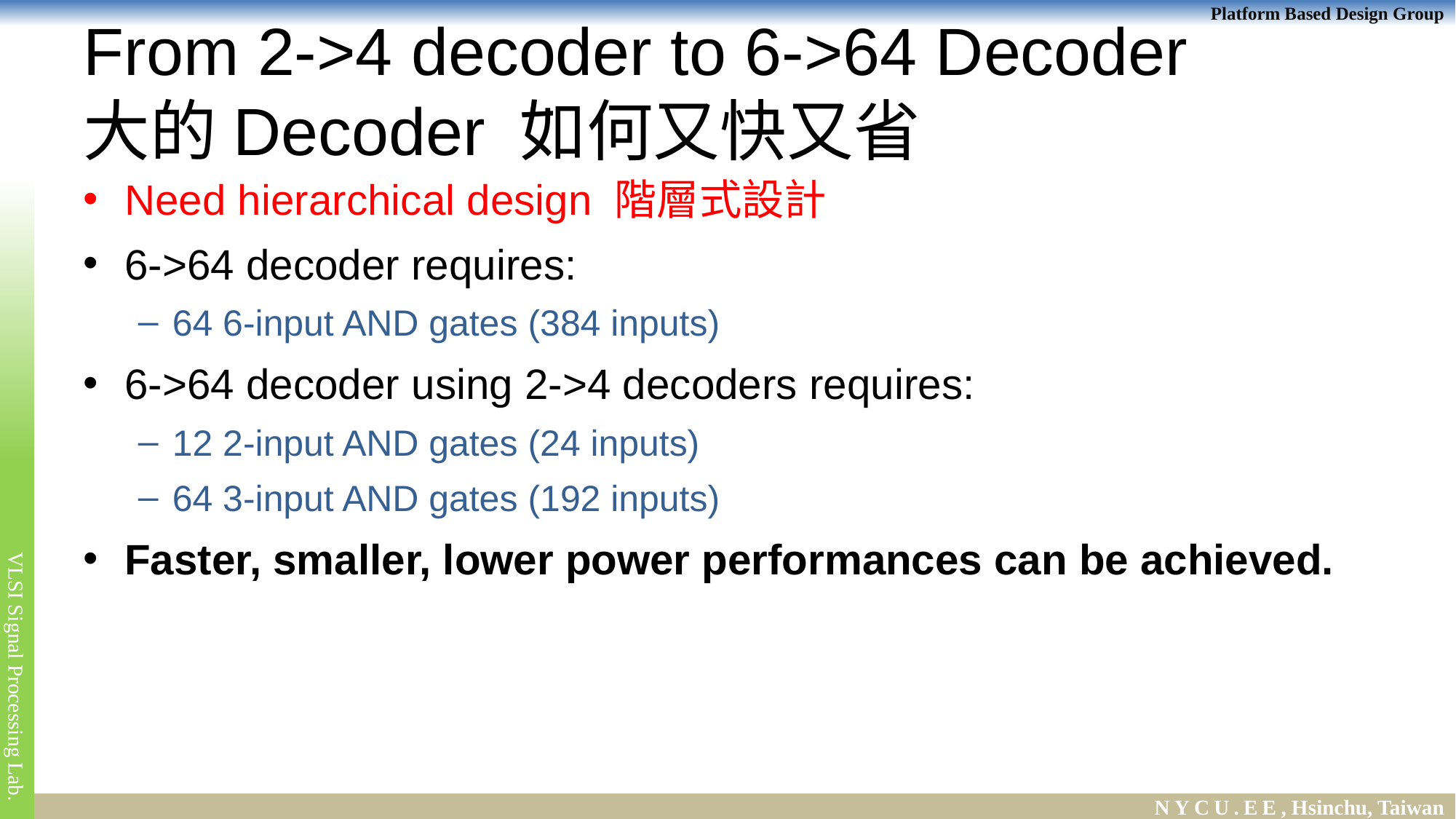

# From 2->4 decoder to 6->64 Decoder 大的Decoder 如何又快又省
Need hierarchical design 階層式設計
6->64 decoder requires:
64 6-input AND gates (384 inputs)
6->64 decoder using 2->4 decoders requires:
12 2-input AND gates (24 inputs)
64 3-input AND gates (192 inputs)
Faster, smaller, lower power performances can be achieved.